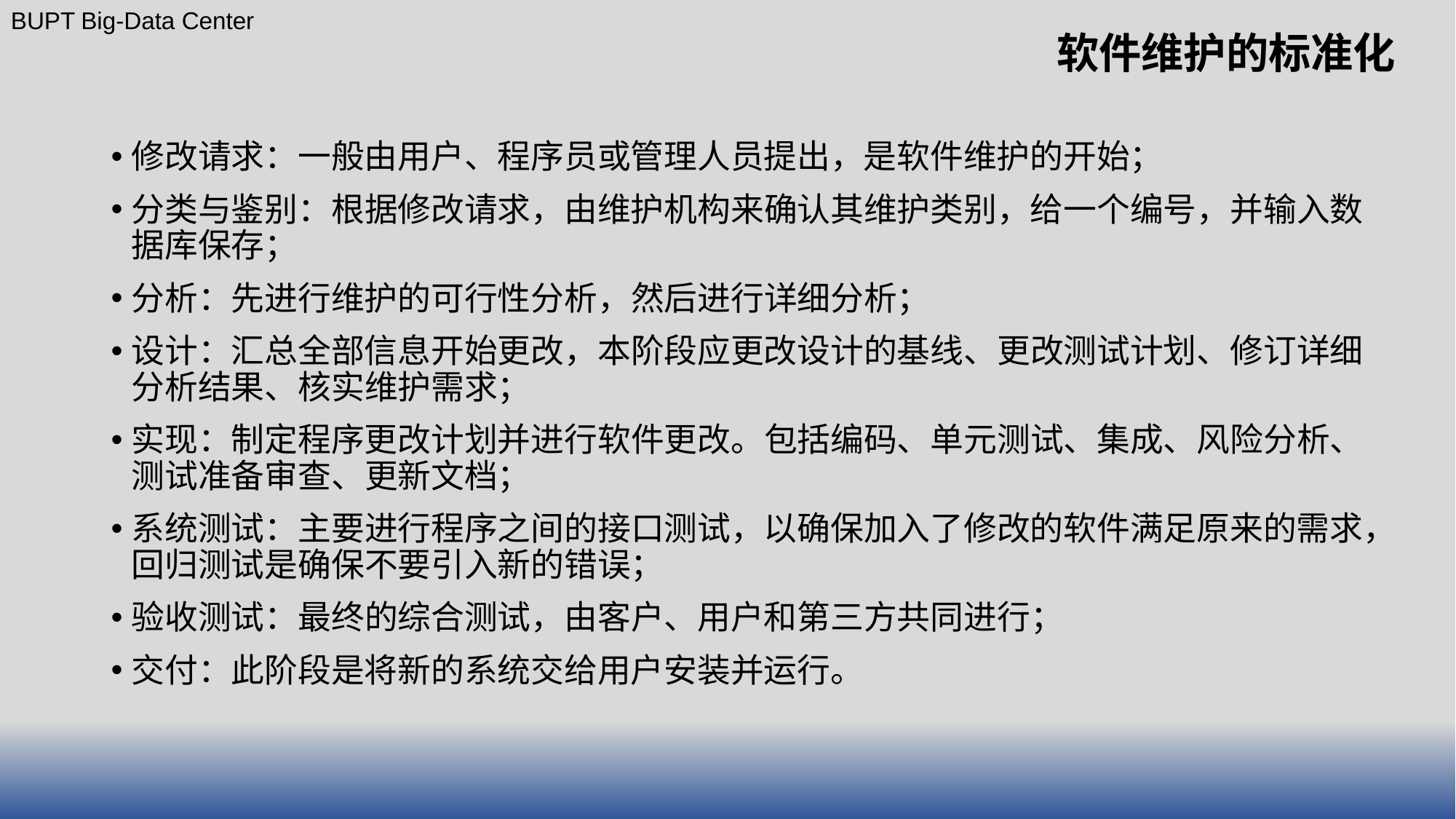

# 软件维护的标准化
修改请求：一般由用户、程序员或管理人员提出，是软件维护的开始；
分类与鉴别：根据修改请求，由维护机构来确认其维护类别，给一个编号，并输入数据库保存；
分析：先进行维护的可行性分析，然后进行详细分析；
设计：汇总全部信息开始更改，本阶段应更改设计的基线、更改测试计划、修订详细分析结果、核实维护需求；
实现：制定程序更改计划并进行软件更改。包括编码、单元测试、集成、风险分析、测试准备审查、更新文档；
系统测试：主要进行程序之间的接口测试，以确保加入了修改的软件满足原来的需求，回归测试是确保不要引入新的错误；
验收测试：最终的综合测试，由客户、用户和第三方共同进行；
交付：此阶段是将新的系统交给用户安装并运行。